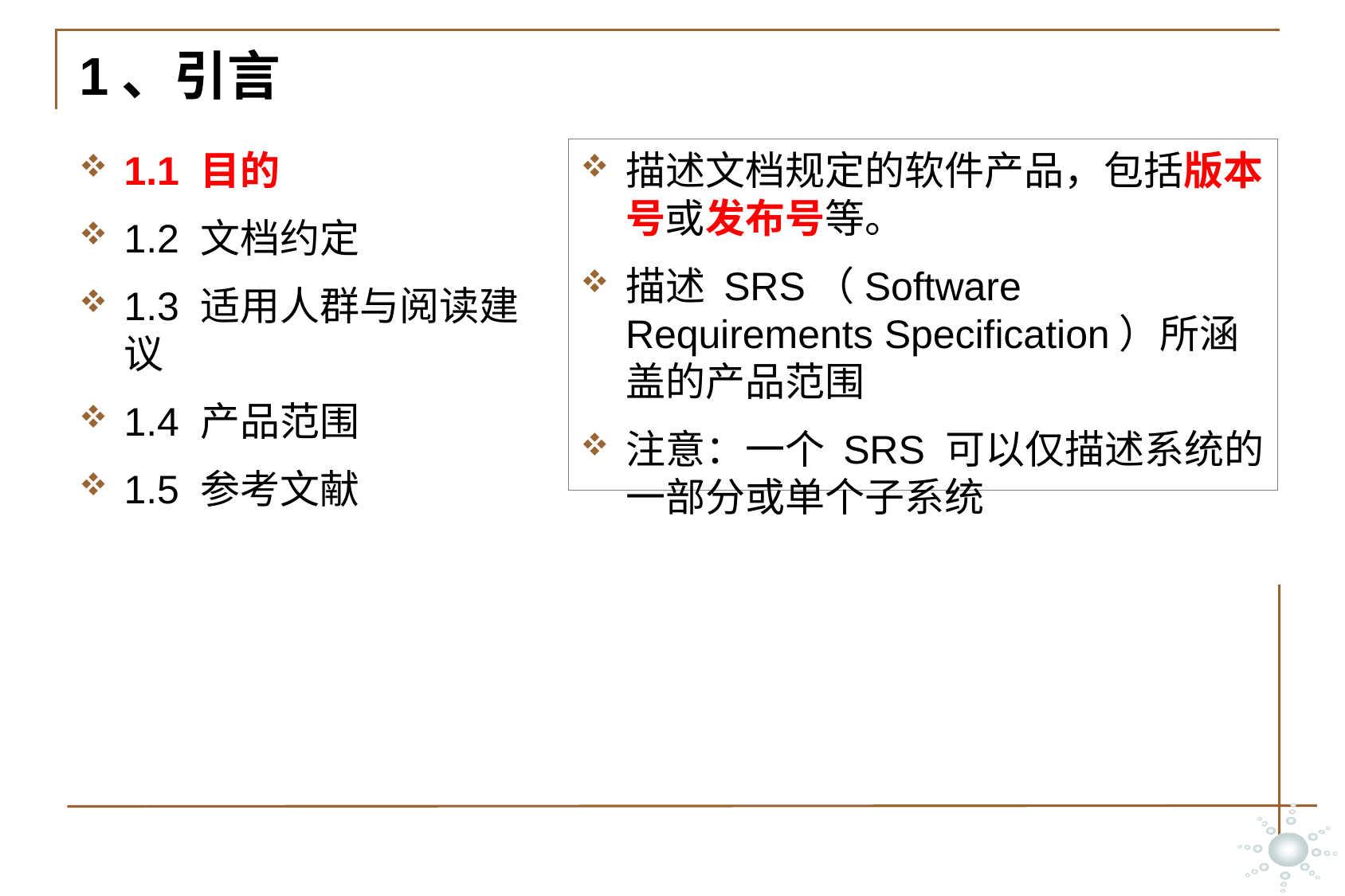

# 1、引言
1.1 目的
1.2 文档约定
1.3 适用人群与阅读建议
1.4 产品范围
1.5 参考文献
描述文档规定的软件产品，包括版本号或发布号等。
描述 SRS（Software Requirements Specification）所涵盖的产品范围
注意：一个 SRS 可以仅描述系统的一部分或单个子系统
7